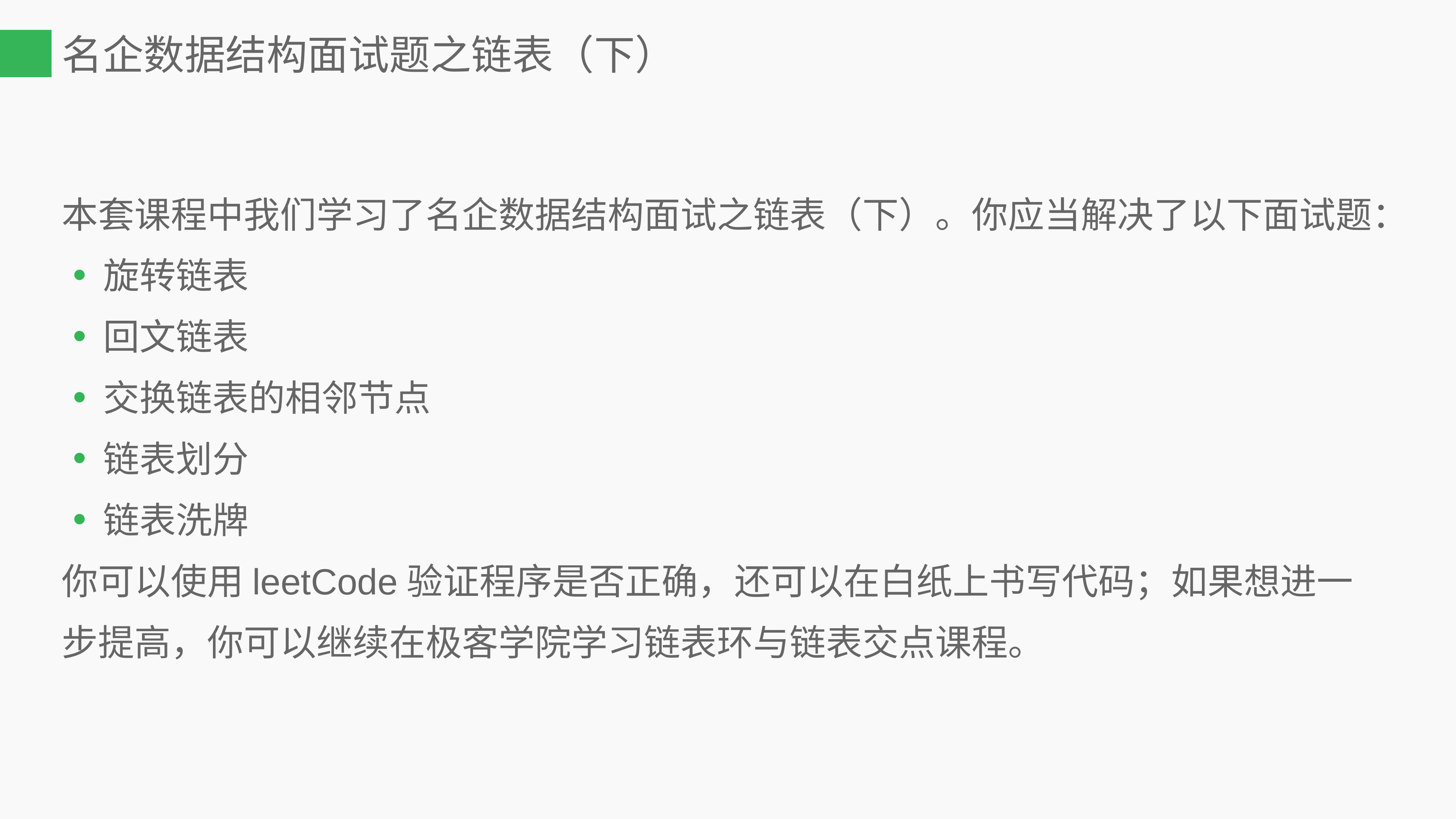

# 名企数据结构面试题之链表（下）
本套课程中我们学习了名企数据结构面试之链表（下）。你应当解决了以下面试题：
旋转链表
回文链表
交换链表的相邻节点
链表划分
链表洗牌
你可以使用leetCode验证程序是否正确，还可以在白纸上书写代码；如果想进一步提高，你可以继续在极客学院学习链表环与链表交点课程。